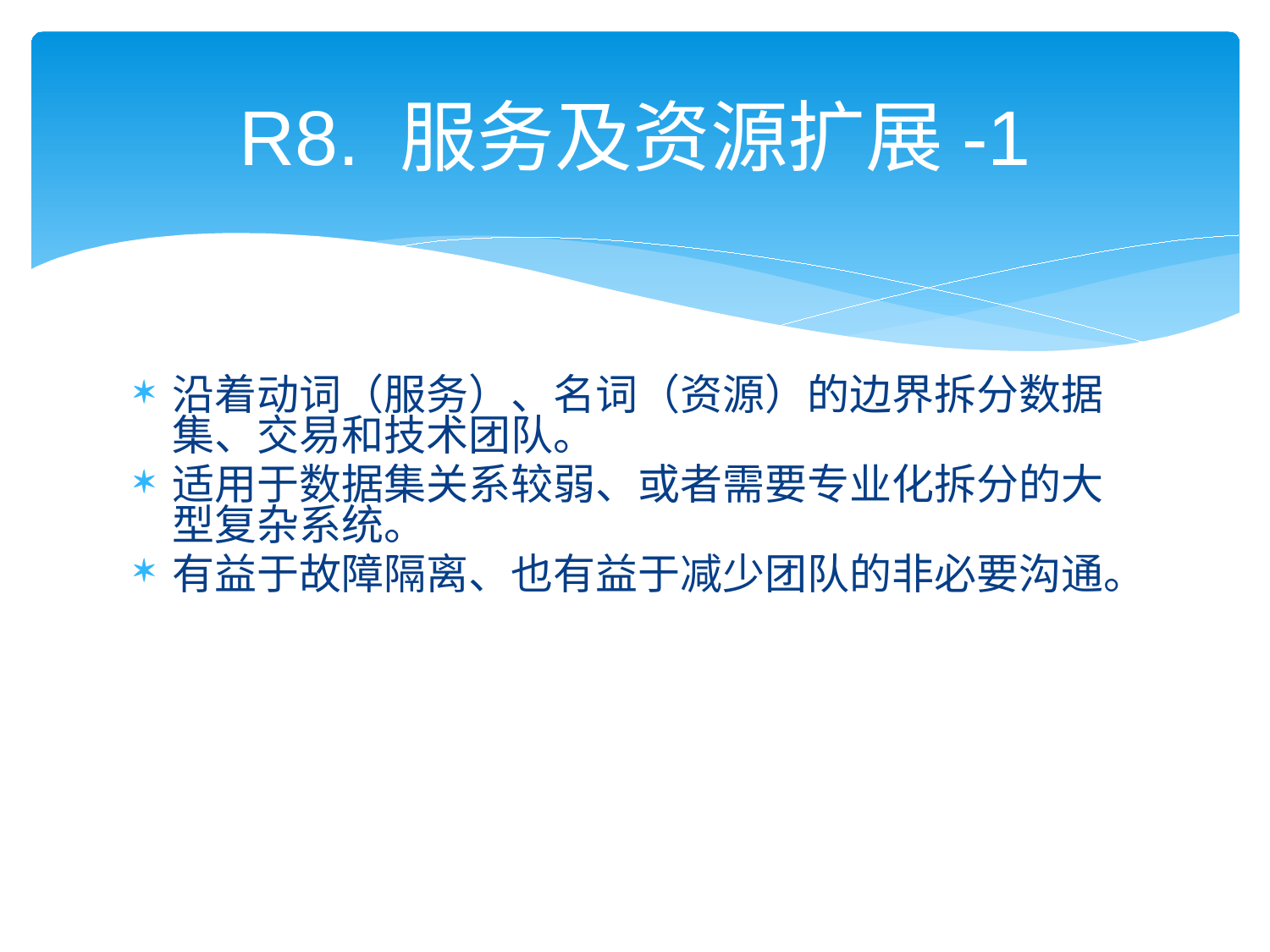

# R8. 服务及资源扩展-1
沿着动词（服务）、名词（资源）的边界拆分数据集、交易和技术团队。
适用于数据集关系较弱、或者需要专业化拆分的大型复杂系统。
有益于故障隔离、也有益于减少团队的非必要沟通。